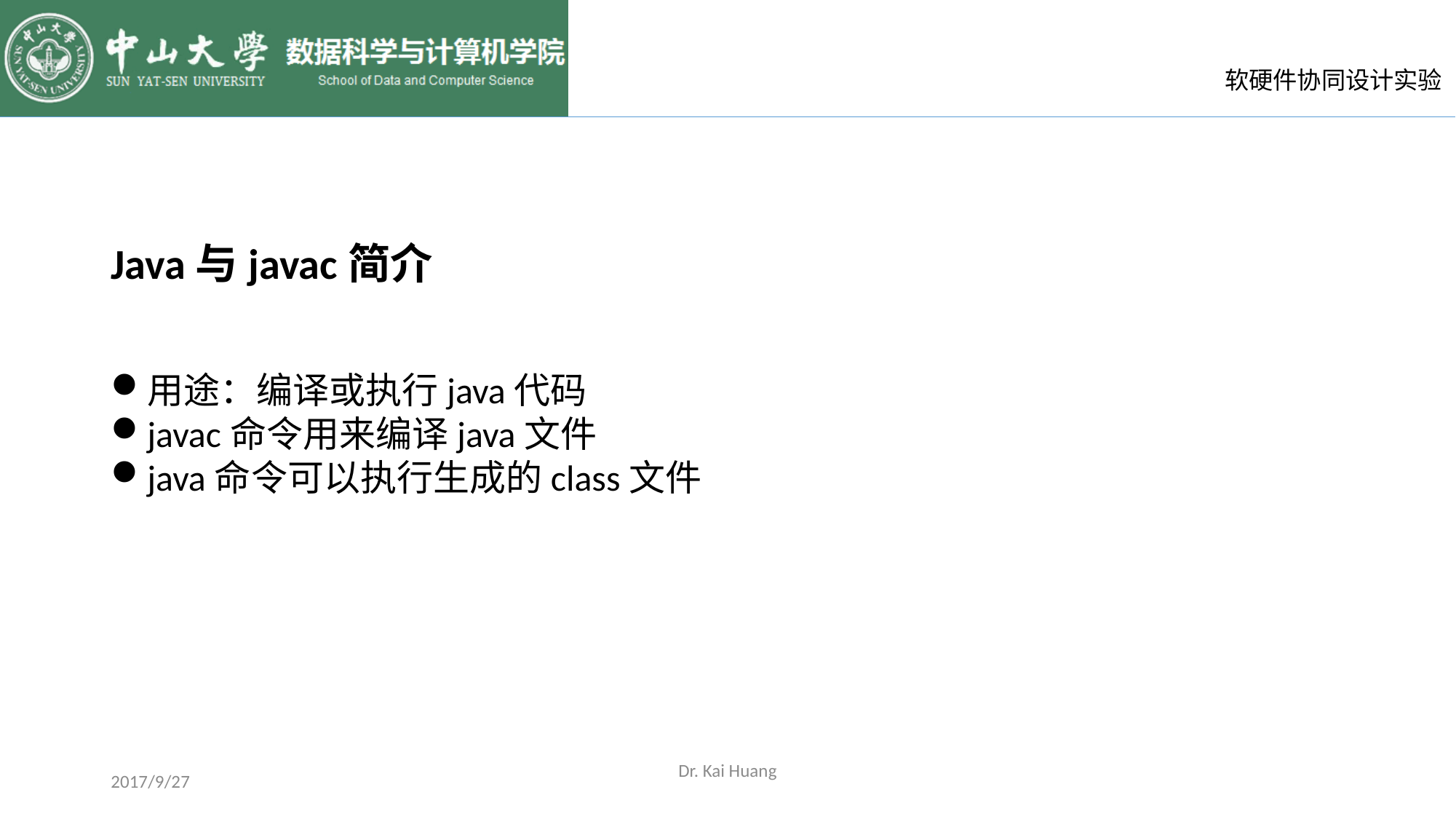

Java与javac简介
用途：编译或执行java代码
javac命令用来编译java文件
java命令可以执行生成的class文件
2017/9/27
Dr. Kai Huang

6